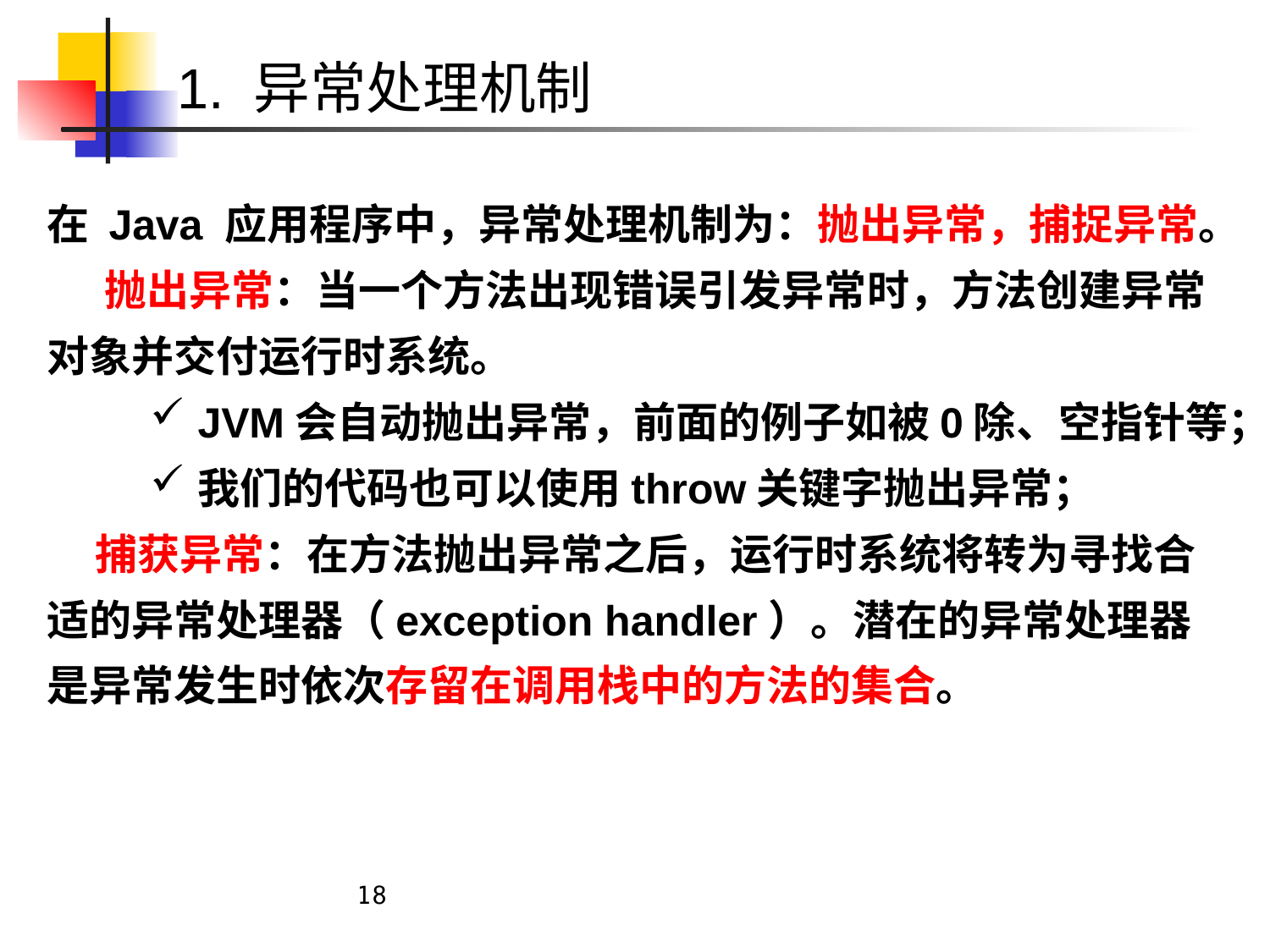

1. 异常处理机制
在 Java 应用程序中，异常处理机制为：抛出异常，捕捉异常。
     抛出异常：当一个方法出现错误引发异常时，方法创建异常对象并交付运行时系统。
JVM会自动抛出异常，前面的例子如被0除、空指针等；
我们的代码也可以使用throw关键字抛出异常；
    捕获异常：在方法抛出异常之后，运行时系统将转为寻找合适的异常处理器（exception handler）。潜在的异常处理器是异常发生时依次存留在调用栈中的方法的集合。
18